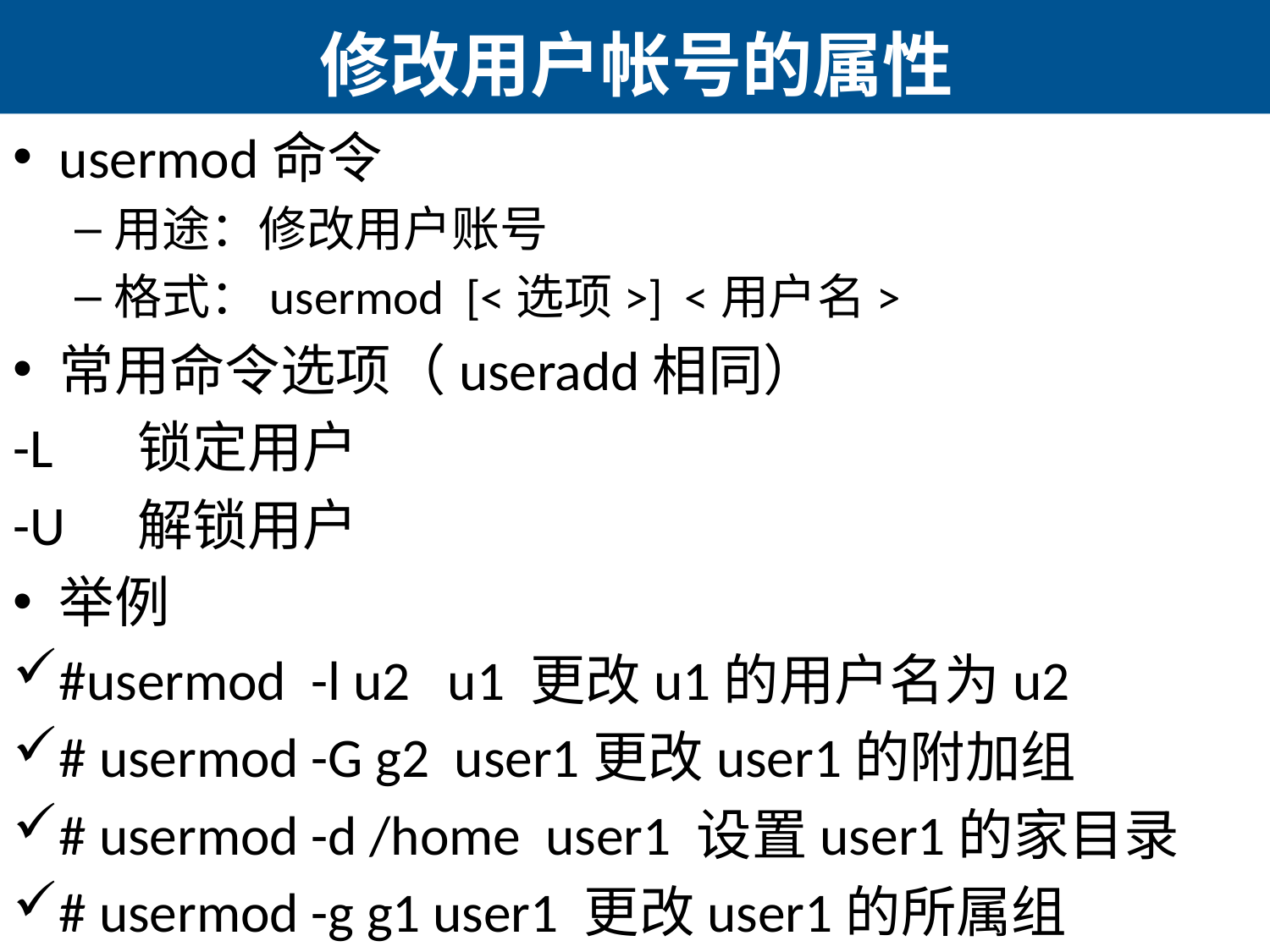

# 修改用户帐号的属性
usermod命令
用途：修改用户账号
格式：usermod  [<选项>]  <用户名>
常用命令选项（useradd相同）
-L	锁定用户
-U	解锁用户
举例
#usermod  -l u2   u1 更改u1的用户名为u2
# usermod -G g2  user1更改user1的附加组
# usermod -d /home  user1 设置user1的家目录
# usermod -g g1 user1 更改user1的所属组